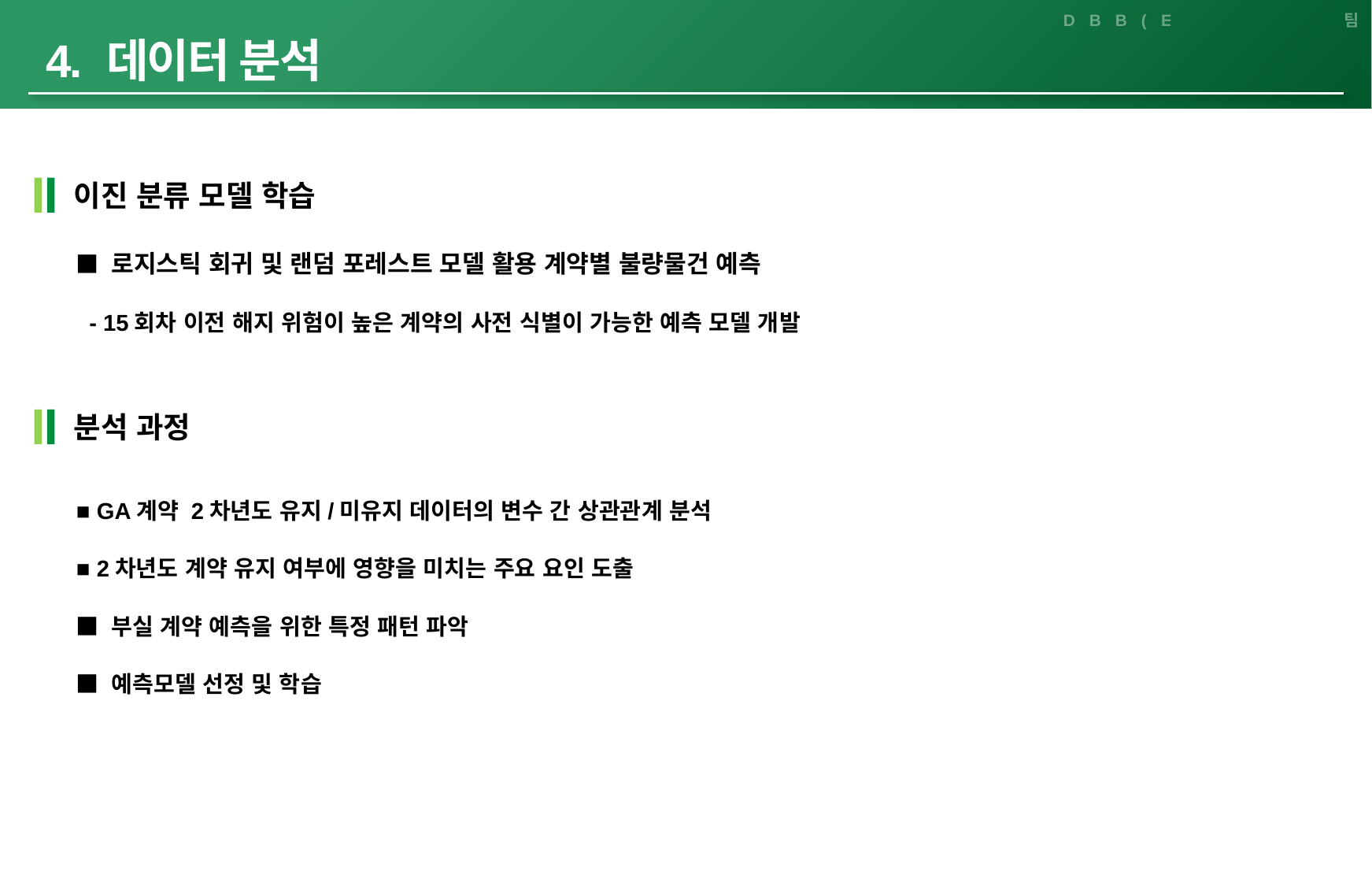

DBB(Expert)3팀
4. 데이터 분석
이진 분류 모델 학습

■ 로지스틱 회귀 및 랜덤 포레스트 모델 활용 계약별 불량물건 예측
  - 15회차 이전 해지 위험이 높은 계약의 사전 식별이 가능한 예측 모델 개발
분석 과정

■ GA계약 2차년도 유지/미유지 데이터의 변수 간 상관관계 분석
■ 2차년도 계약 유지 여부에 영향을 미치는 주요 요인 도출
■ 부실 계약 예측을 위한 특정 패턴 파악
■ 예측모델 선정 및 학습